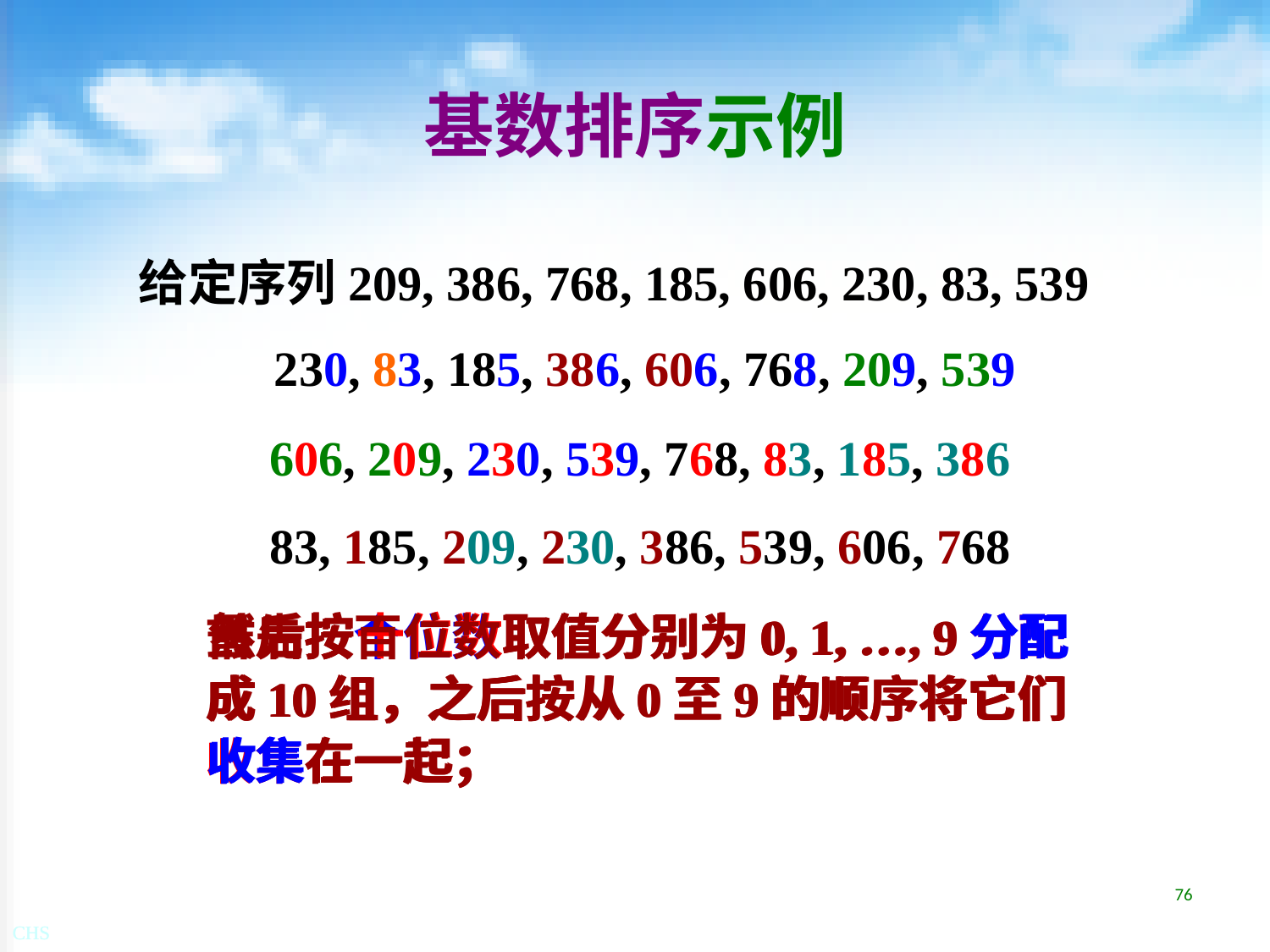

# 基数排序示例
给定序列209, 386, 768, 185, 606, 230, 83, 539
230, 83, 185, 386, 606, 768, 209, 539
606, 209, 230, 539, 768, 83, 185, 386
83, 185, 209, 230, 386, 539, 606, 768
然后按十位数取值分别为0, 1, …, 9分配成10组，之后按从0至9的顺序将它们收集在一起；
首先按个位数取值分别为0, 1, …, 9分配成10组，之后按从0至9的顺序将它们收集在一起；
最后按百位数取值分别为0, 1, …, 9分配成10组，之后按从0至9的顺序将它们收集在一起；
76